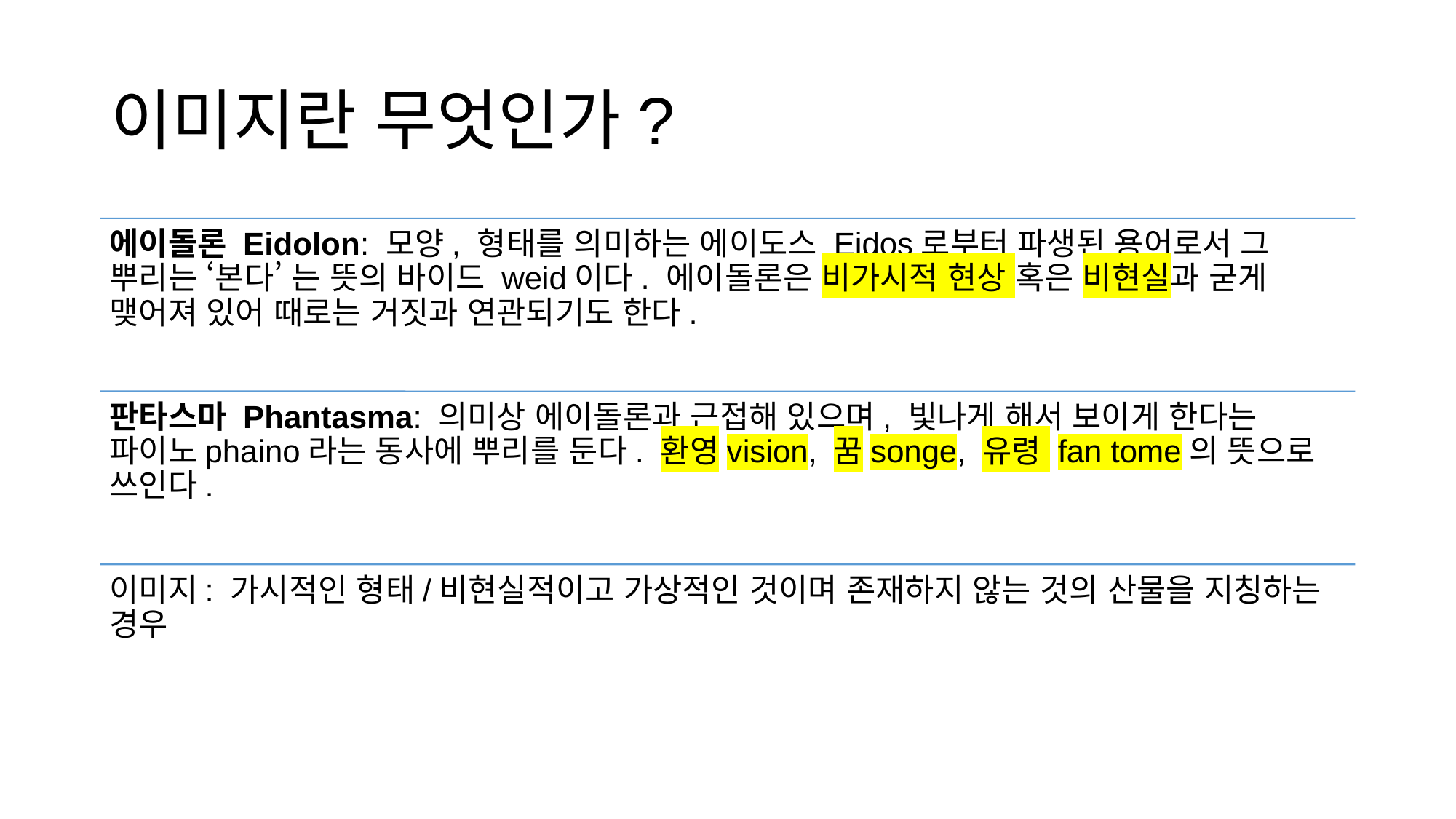

# 이미지란 무엇인가?
에이돌론 Eidolon: 모양, 형태를 의미하는 에이도스 Eidos로부터 파생된 용어로서 그 뿌리는 ‘본다’ 는 뜻의 바이드 weid이다. 에이돌론은 비가시적 현상 혹은 비현실과 굳게 맺어져 있어 때로는 거짓과 연관되기도 한다.
판타스마 Phantasma: 의미상 에이돌론과 근접해 있으며, 빛나게 해서 보이게 한다는 파이노phaino라는 동사에 뿌리를 둔다. 환영vision, 꿈songe, 유령 fan tome의 뜻으로 쓰인다.
이미지: 가시적인 형태/비현실적이고 가상적인 것이며 존재하지 않는 것의 산물을 지칭하는 경우